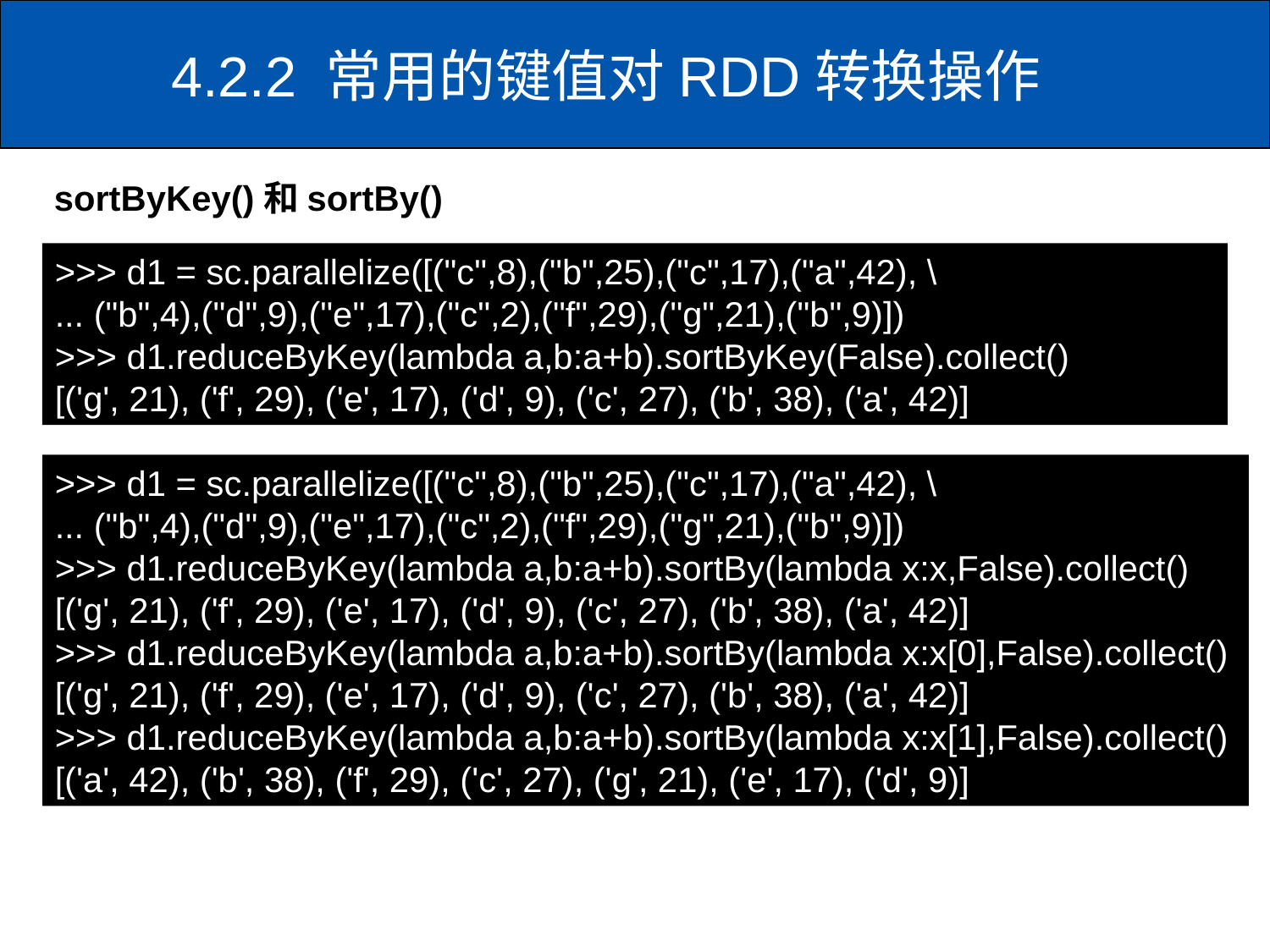

# 4.2.2 常用的键值对RDD转换操作
sortByKey()和sortBy()
>>> d1 = sc.parallelize([("c",8),("b",25),("c",17),("a",42), \
... ("b",4),("d",9),("e",17),("c",2),("f",29),("g",21),("b",9)])
>>> d1.reduceByKey(lambda a,b:a+b).sortByKey(False).collect()
[('g', 21), ('f', 29), ('e', 17), ('d', 9), ('c', 27), ('b', 38), ('a', 42)]
>>> d1 = sc.parallelize([("c",8),("b",25),("c",17),("a",42), \
... ("b",4),("d",9),("e",17),("c",2),("f",29),("g",21),("b",9)])
>>> d1.reduceByKey(lambda a,b:a+b).sortBy(lambda x:x,False).collect()
[('g', 21), ('f', 29), ('e', 17), ('d', 9), ('c', 27), ('b', 38), ('a', 42)]
>>> d1.reduceByKey(lambda a,b:a+b).sortBy(lambda x:x[0],False).collect()
[('g', 21), ('f', 29), ('e', 17), ('d', 9), ('c', 27), ('b', 38), ('a', 42)]
>>> d1.reduceByKey(lambda a,b:a+b).sortBy(lambda x:x[1],False).collect()
[('a', 42), ('b', 38), ('f', 29), ('c', 27), ('g', 21), ('e', 17), ('d', 9)]